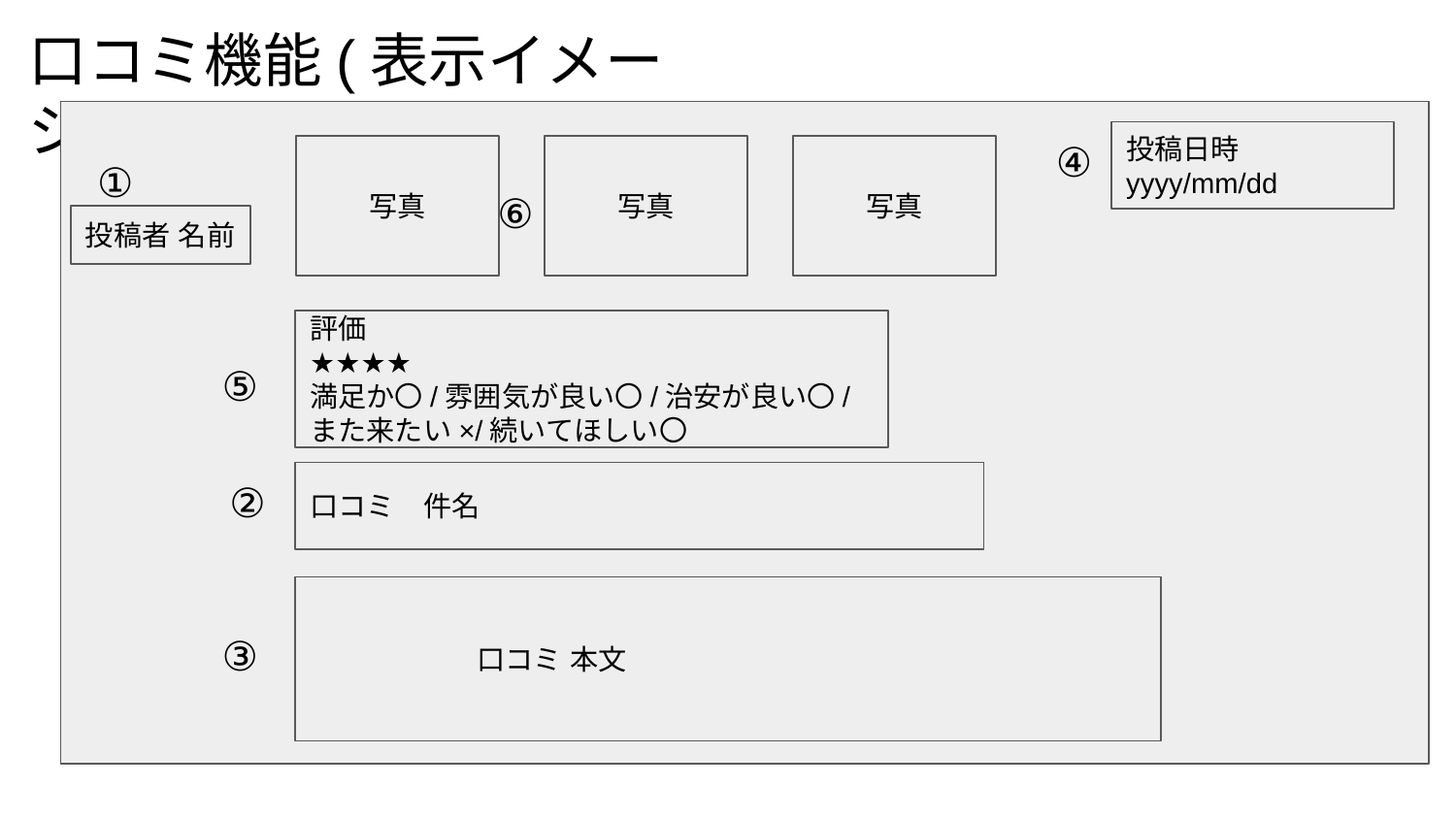

口コミ機能(表示イメージ）
ページ

④
投稿日時 yyyy/mm/dd
写真
写真
写真
①
⑥
投稿者 名前
評価
★★★★
満足か〇/雰囲気が良い〇/治安が良い〇/
また来たい×/続いてほしい〇
⑤
口コミ　件名
②

                    口コミ 本文

③